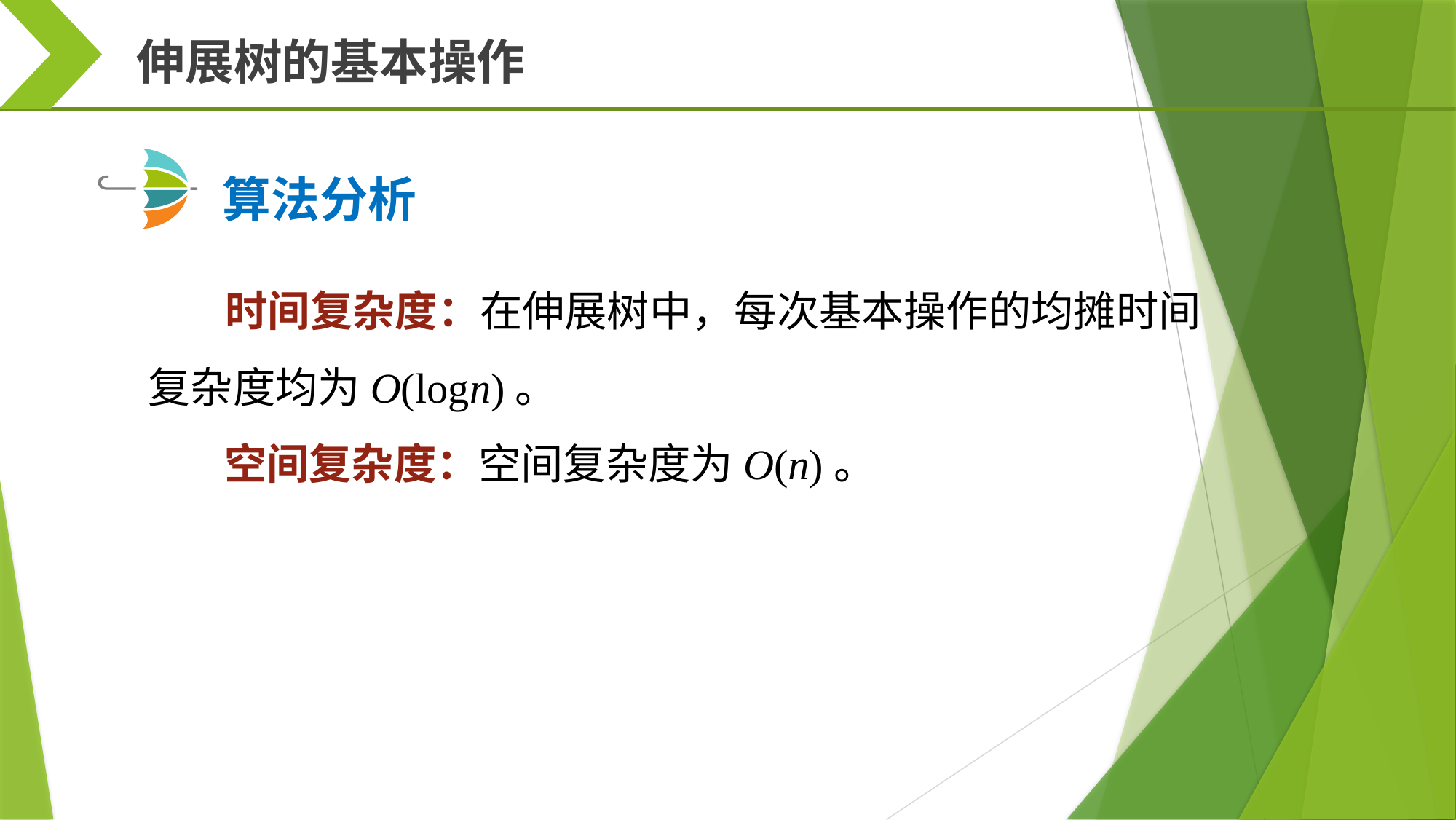

伸展树的基本操作

算法分析
时间复杂度：在伸展树中，每次基本操作的均摊时间复杂度均为O(logn)。
空间复杂度：空间复杂度为O(n)。